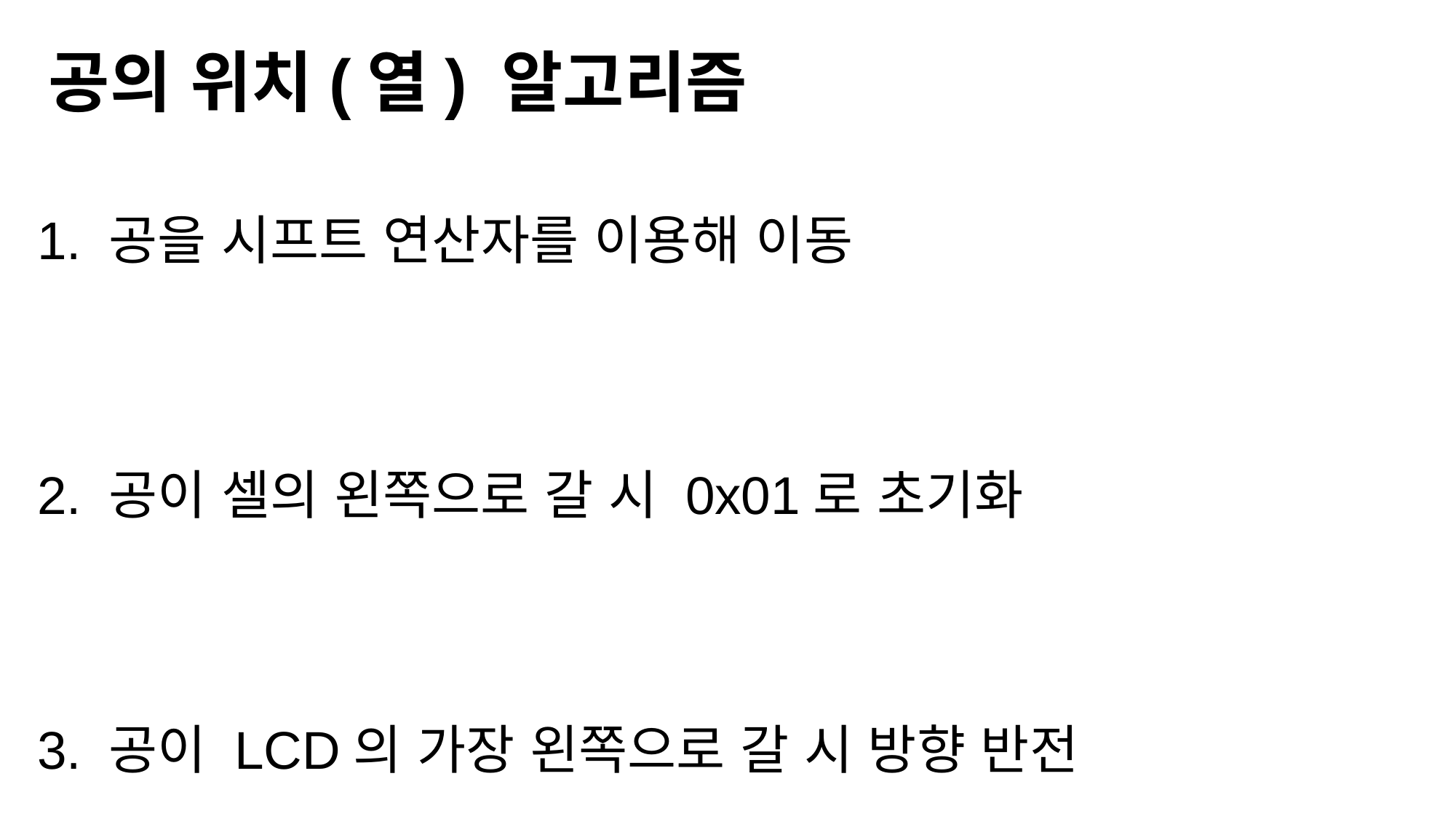

# 공의 위치(열) 알고리즘
1. 공을 시프트 연산자를 이용해 이동

2. 공이 셀의 왼쪽으로 갈 시 0x01로 초기화

3. 공이 LCD의 가장 왼쪽으로 갈 시 방향 반전